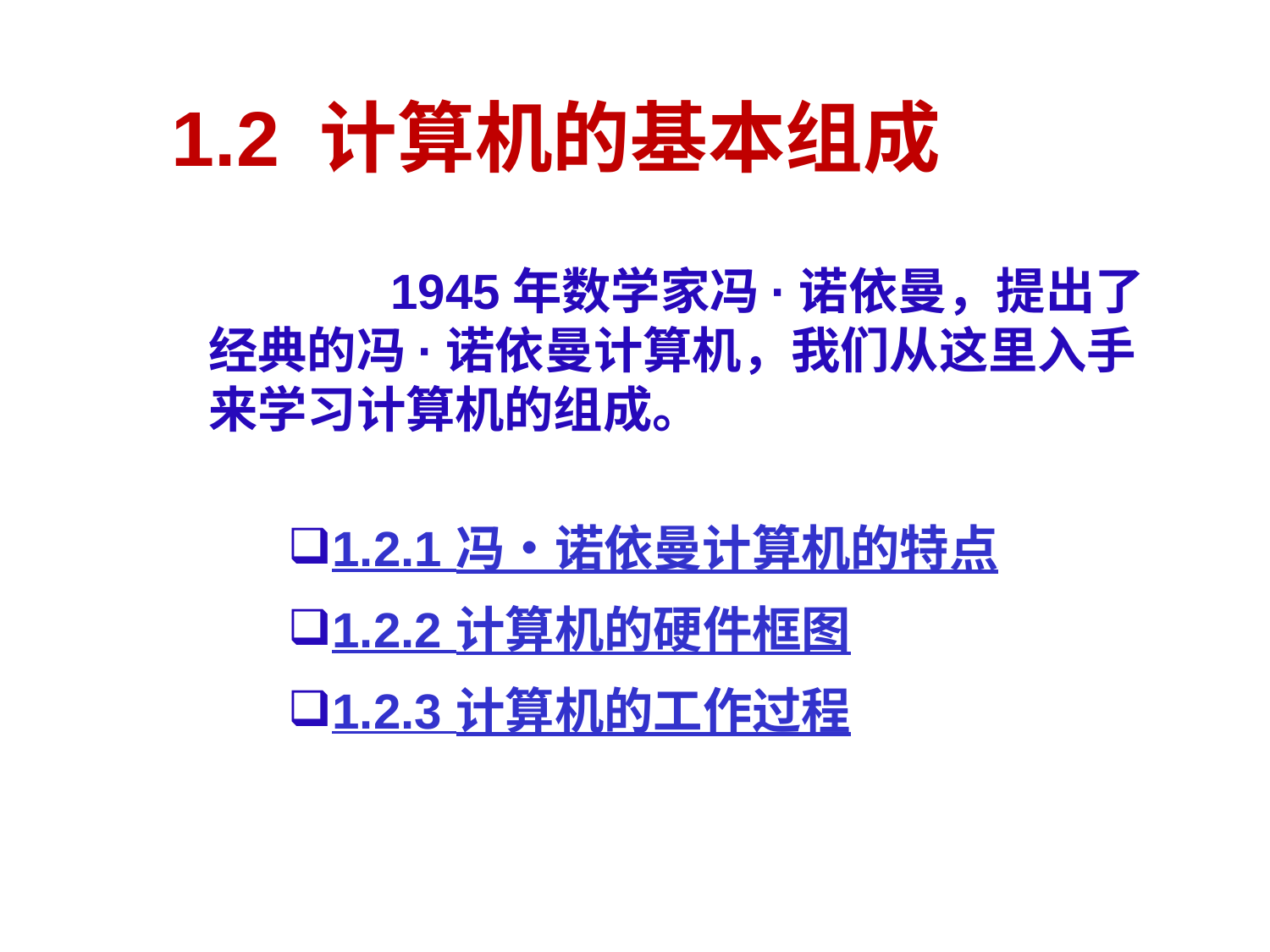

# 1.2 计算机的基本组成
		    1945年数学家冯·诺依曼，提出了经典的冯·诺依曼计算机，我们从这里入手来学习计算机的组成。

1.2.1 冯•诺依曼计算机的特点
1.2.2 计算机的硬件框图
1.2.3 计算机的工作过程